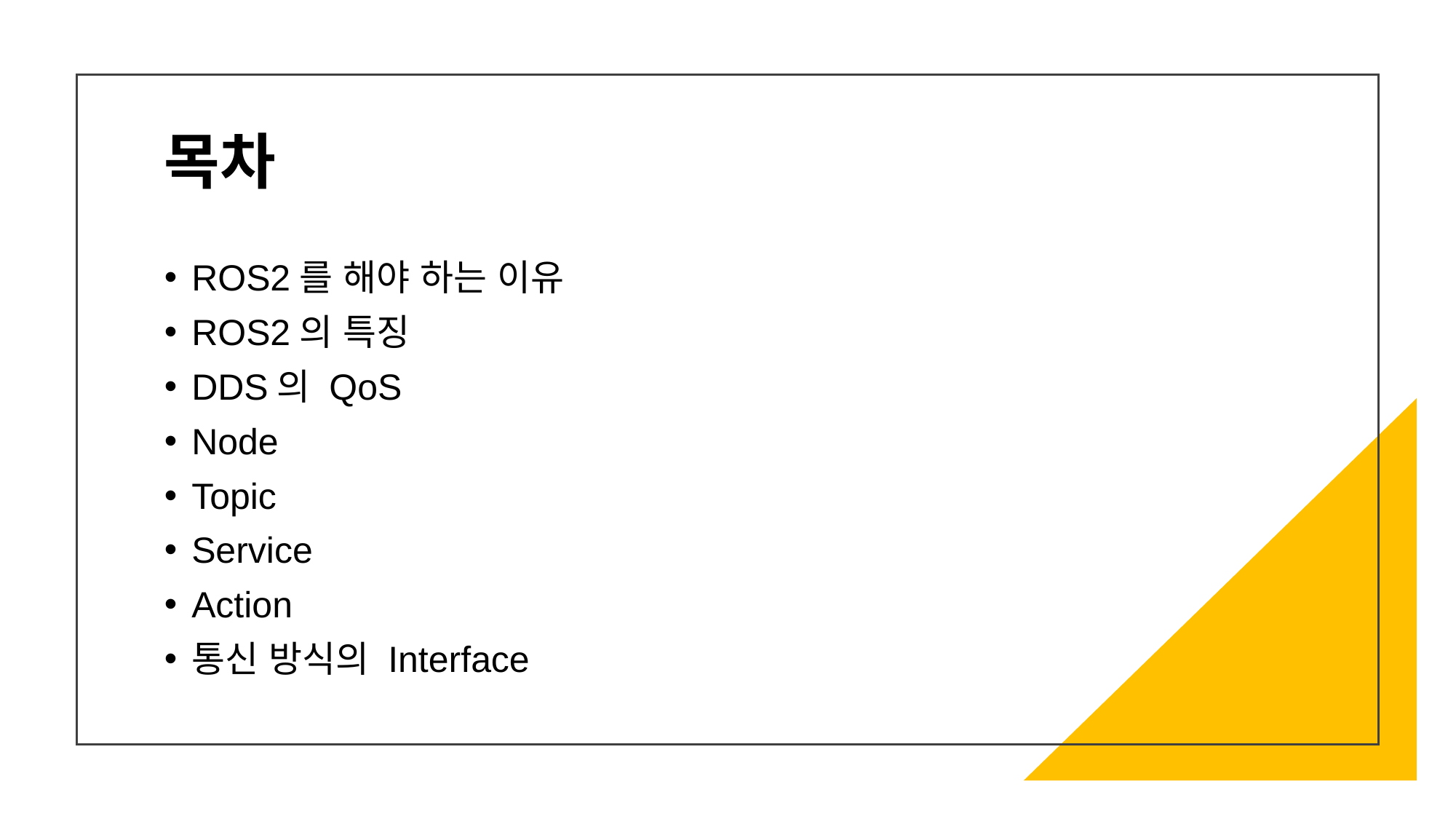

목차
ROS2를 해야 하는 이유
ROS2의 특징
DDS의 QoS
Node
Topic
Service
Action
통신 방식의 Interface